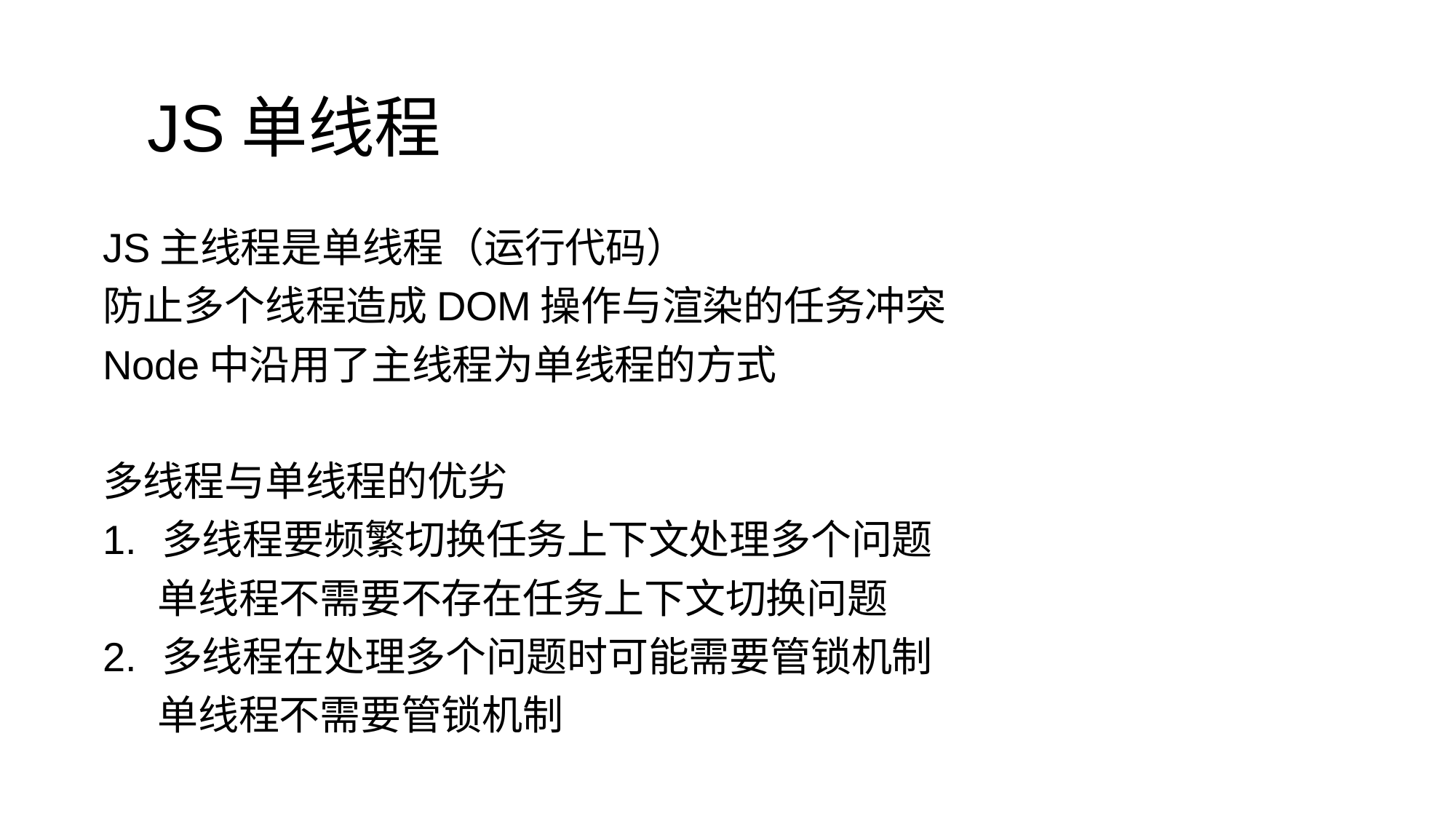

# JS单线程
JS主线程是单线程（运行代码）
防止多个线程造成DOM操作与渲染的任务冲突
Node中沿用了主线程为单线程的方式

多线程与单线程的优劣
多线程要频繁切换任务上下文处理多个问题
     单线程不需要不存在任务上下文切换问题
多线程在处理多个问题时可能需要管锁机制
     单线程不需要管锁机制